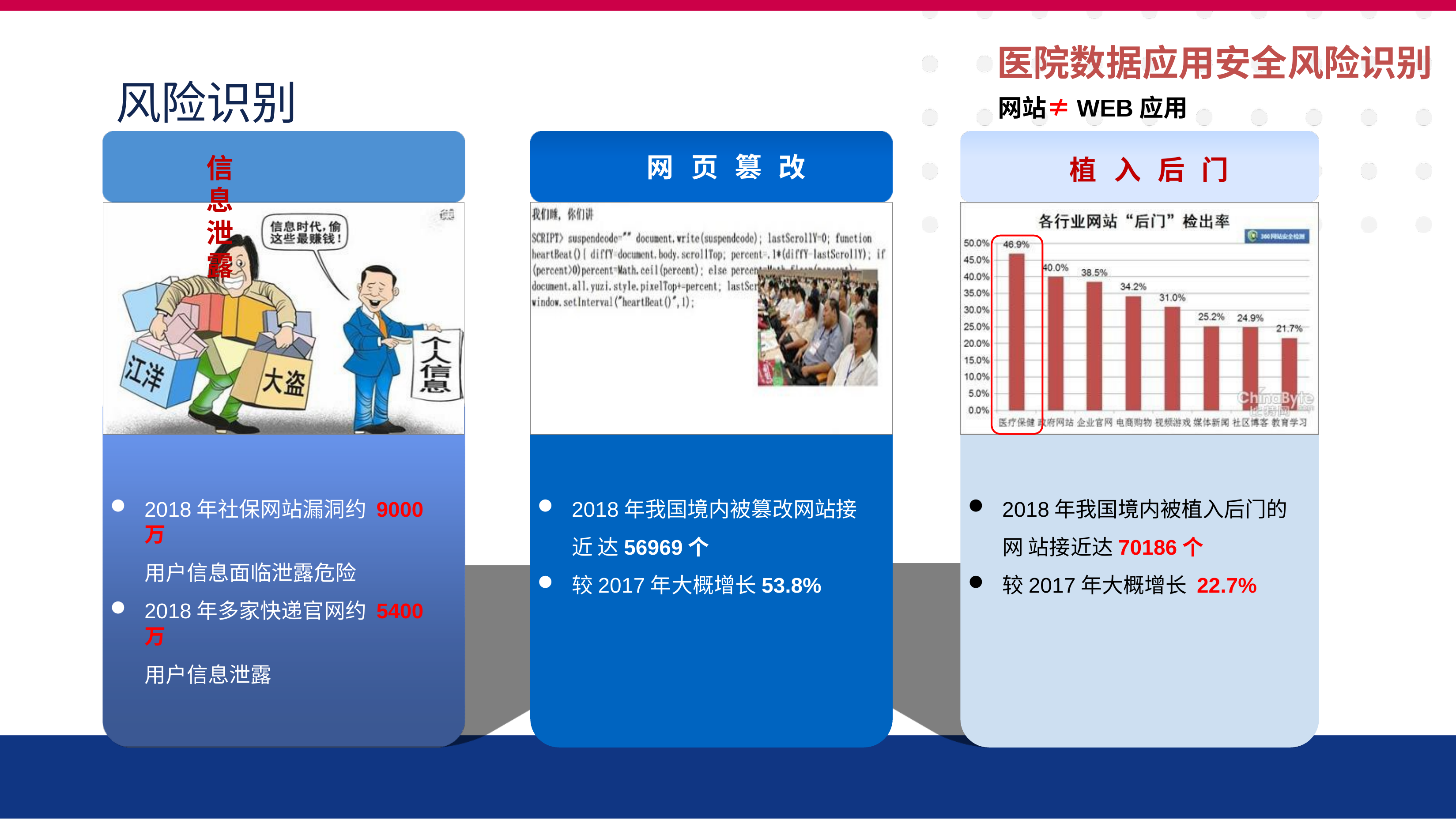

# 医院数据应用安全风险识别
网站≠WEB应用
风险识别
信	息	泄	露

网	页	篡	改
植	入	后	门

2018年社保网站漏洞约 9000万
用户信息面临泄露危险
2018年多家快递官网约 5400万
用户信息泄露
2018年我国境内被篡改网站接近 达56969个
较2017年大概增长53.8%
2018年我国境内被植入后门的网 站接近达70186个
较2017年大概增长 22.7%